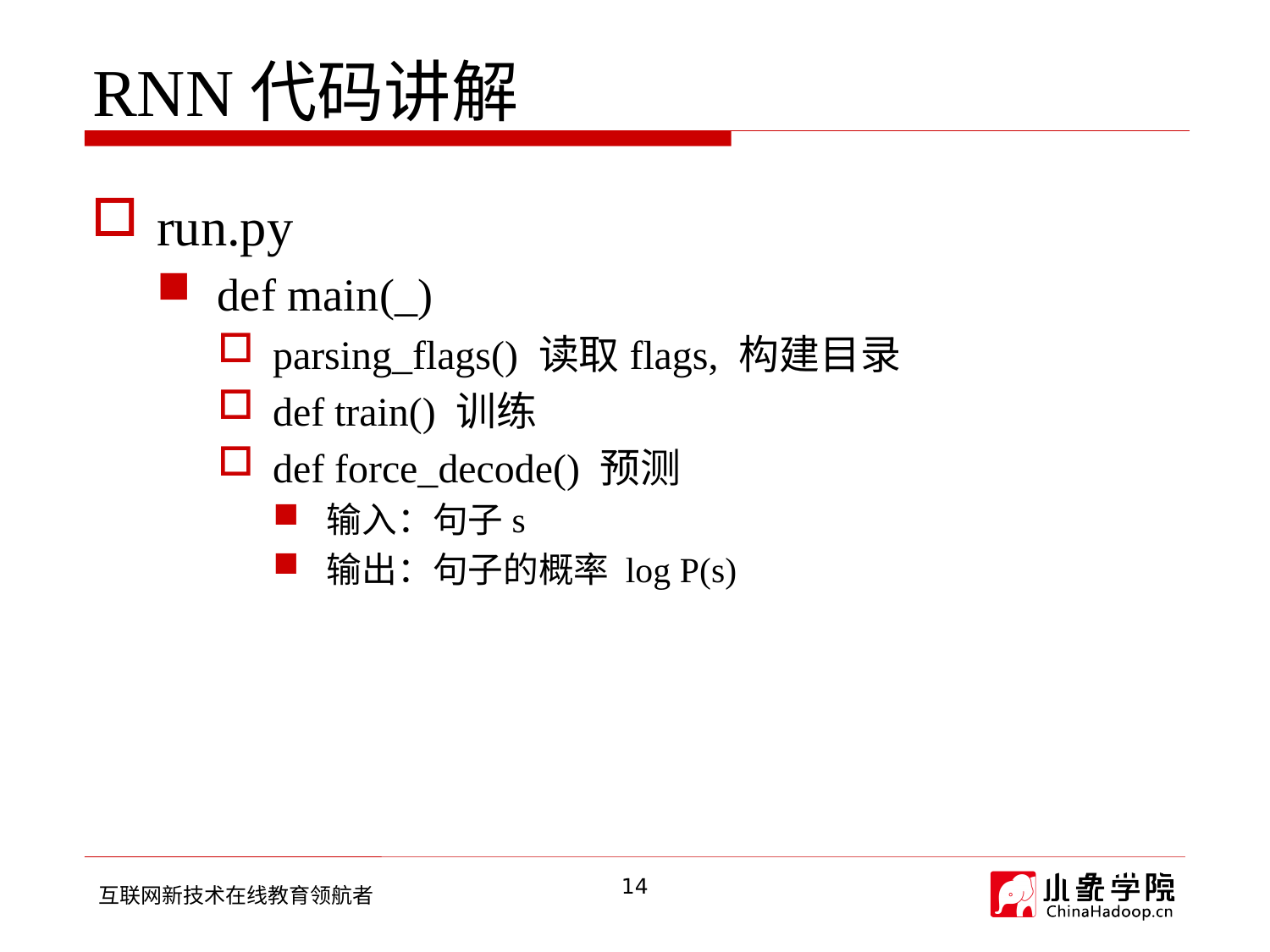

# RNN代码讲解
run.py
def main(_)
parsing_flags() 读取flags, 构建目录
def train() 训练
def force_decode() 预测
输入：句子s
输出：句子的概率 log P(s)

14